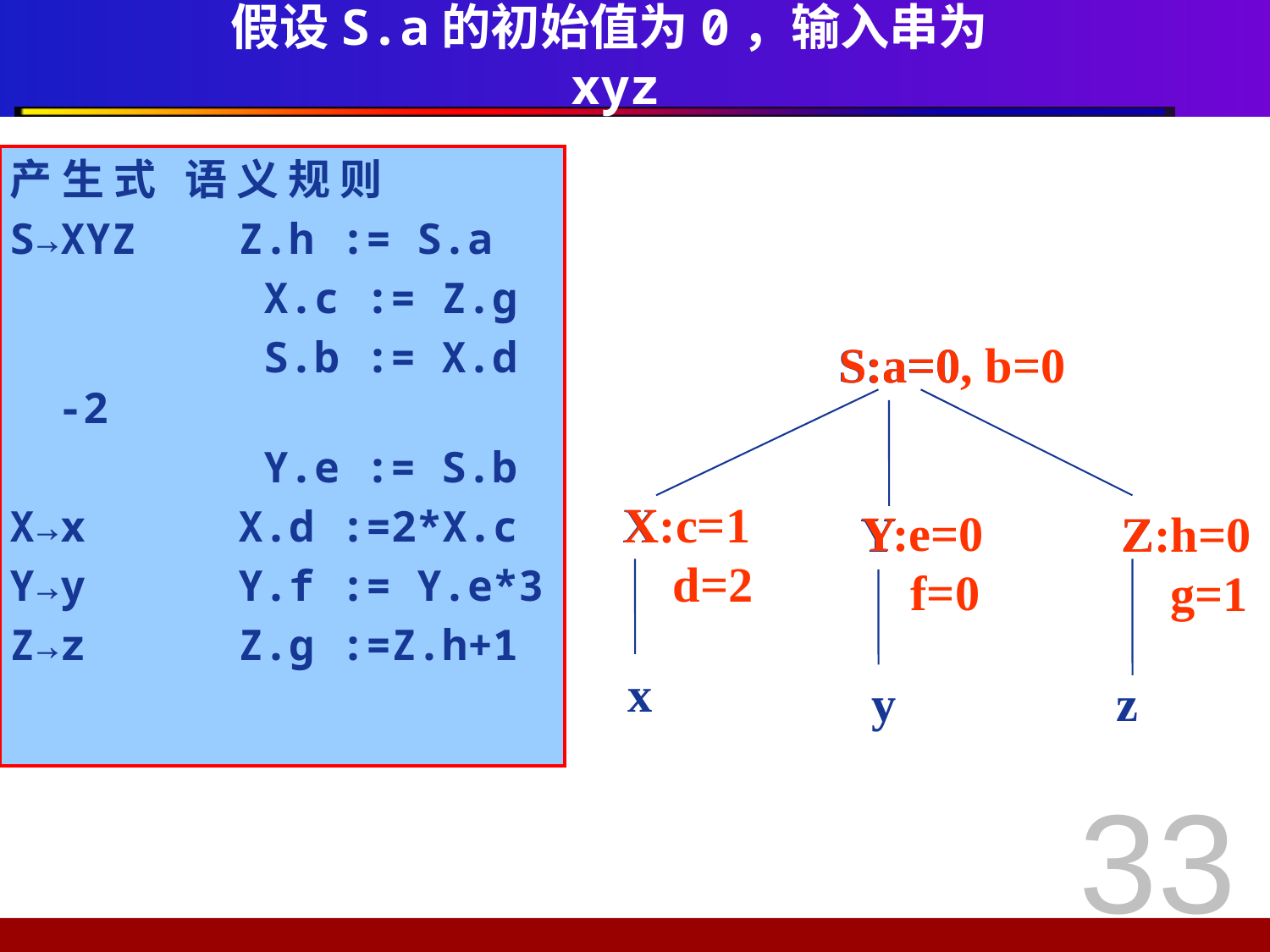

# 假设S.a的初始值为0，输入串为xyz
产 生 式	语 义 规 则
S→XYZ    Z.h := S.a
          X.c := Z.g
          S.b := X.d -2
          Y.e := S.b
X→x      X.d :=2*X.c
Y→y      Y.f := Y.e*3
Z→z      Z.g :=Z.h+1
S:a=0, b=0
S:a=0

X
X:c=1
    d=2
Y
Z
Y:e=0
    f=0
Z:h=0
    g=1

x
y
z
33